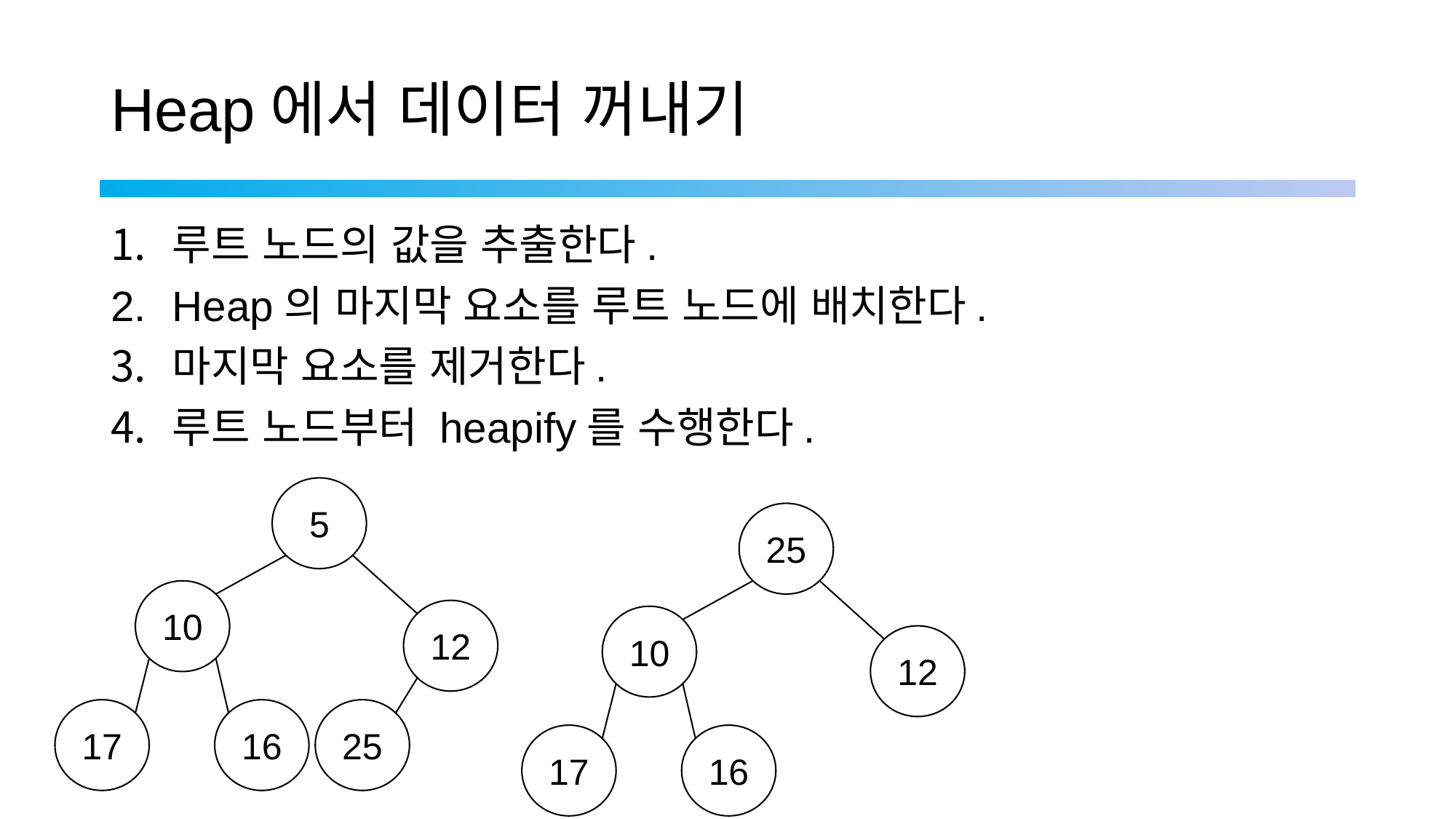

# Heap에서 데이터 꺼내기
루트 노드의 값을 추출한다.
Heap의 마지막 요소를 루트 노드에 배치한다.
마지막 요소를 제거한다.
루트 노드부터 heapify를 수행한다.

5
25
10
12
10
12
17
16
25
17
16